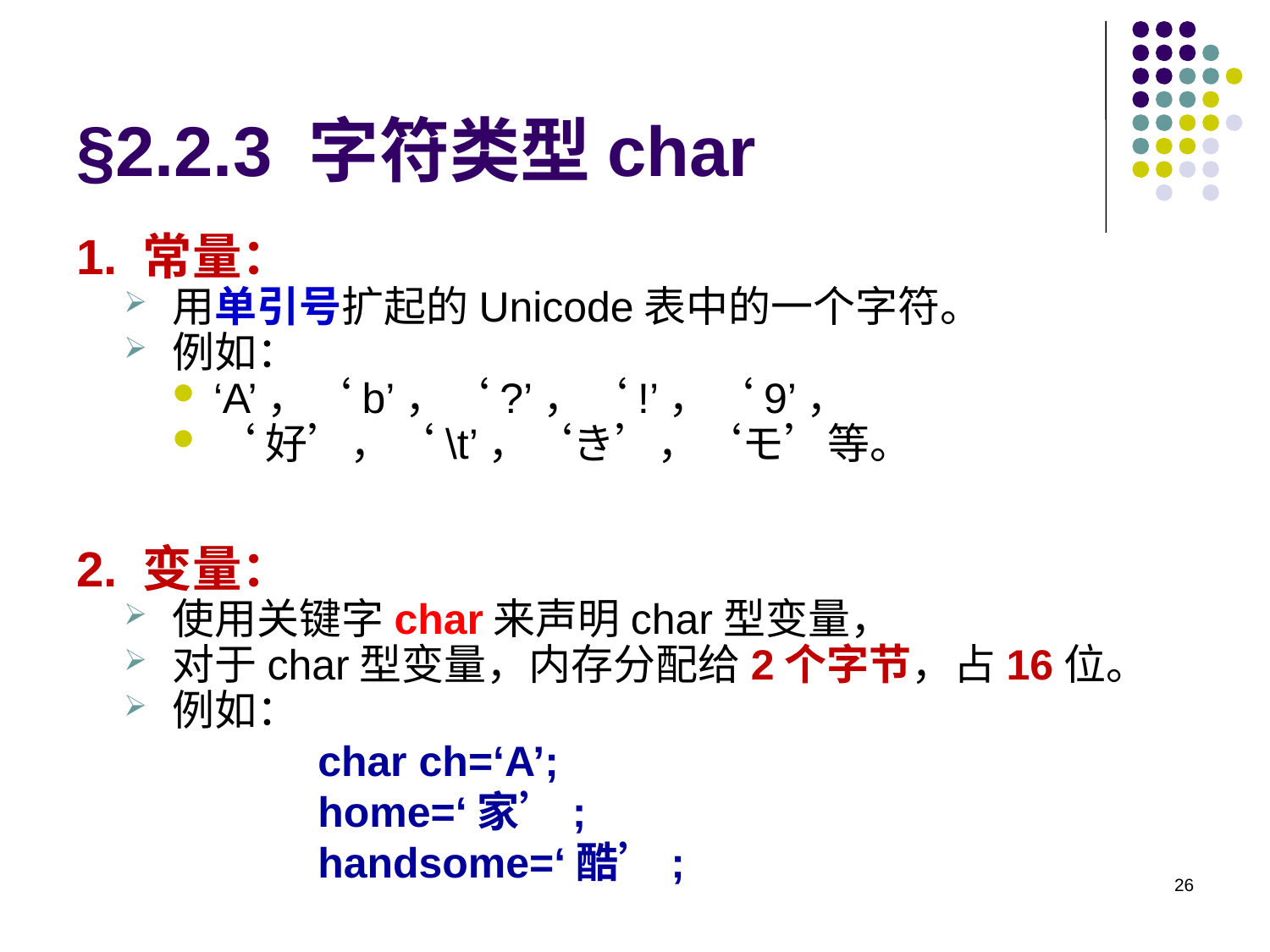

# §2.2.3 字符类型char
1. 常量：
用单引号扩起的Unicode表中的一个字符。
例如：
‘A’，‘b’，‘?’，‘!’，‘9’，
‘好’，‘\t’，‘き’，‘モ’等。

2. 变量：
使用关键字char来声明char型变量，
对于char型变量，内存分配给2个字节，占16位。
例如：
char ch=‘A’;
home=‘家’;
handsome=‘酷’;

26